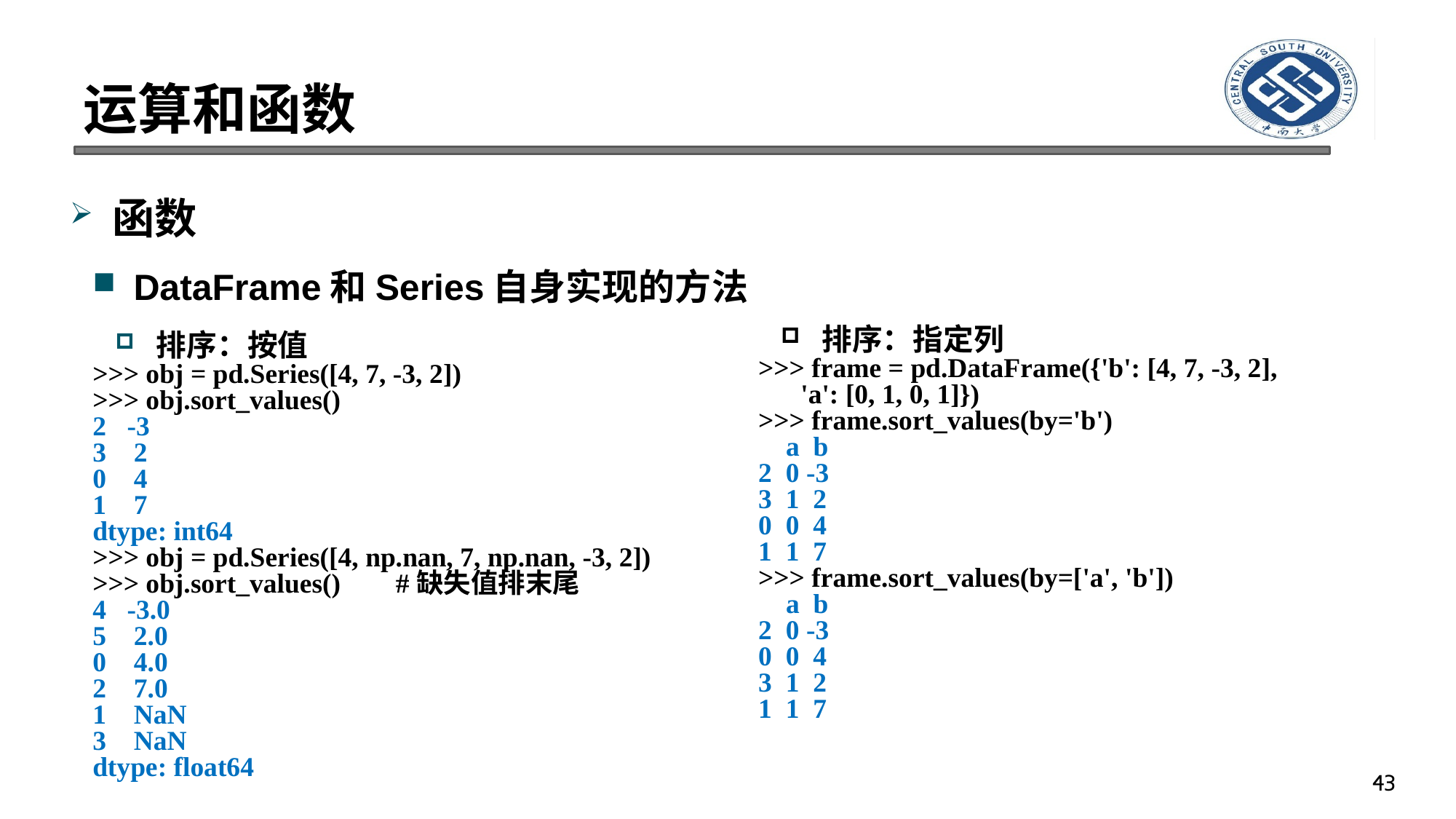

# 运算和函数
函数
DataFrame和Series自身实现的方法
排序：按值
>>> obj = pd.Series([4, 7, -3, 2])
>>> obj.sort_values()
2   -3
3    2
0    4
1    7
dtype: int64
>>> obj = pd.Series([4, np.nan, 7, np.nan, -3, 2])
>>> obj.sort_values()        #缺失值排末尾
4   -3.0
5    2.0
0    4.0
2    7.0
1    NaN
3    NaN
dtype: float64
排序：指定列
>>> frame = pd.DataFrame({'b': [4, 7, -3, 2], 'a': [0, 1, 0, 1]})
>>> frame.sort_values(by='b')
    a  b
2  0 -3
3  1  2
0  0  4
1  1  7
>>> frame.sort_values(by=['a', 'b'])
    a  b
2  0 -3
0  0  4
3  1  2
1  1  7
43